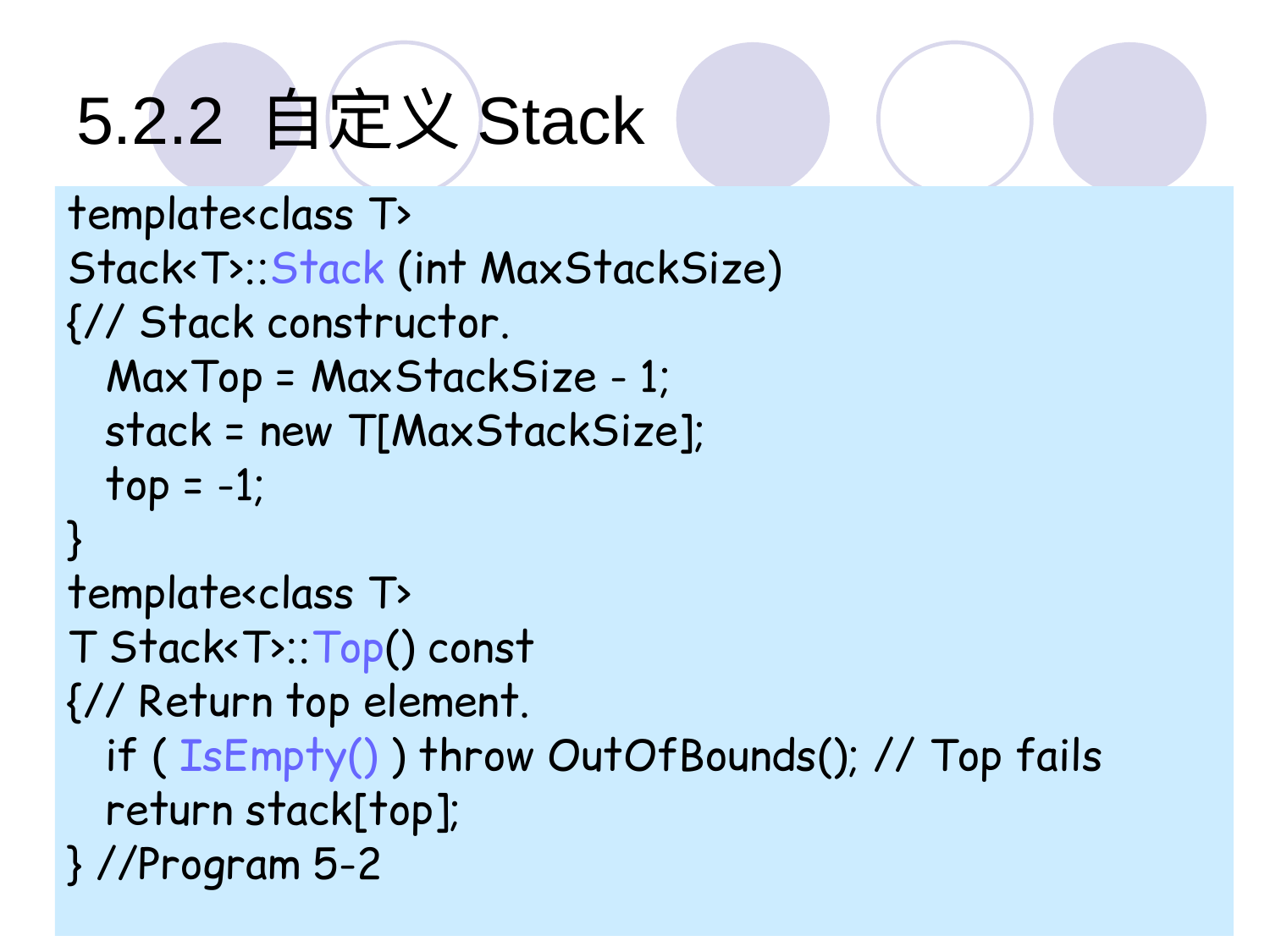

# 5.2.2 自定义Stack
template<class T>
Stack<T>::Stack (int MaxStackSize)
{// Stack constructor.
   MaxTop = MaxStackSize - 1;
   stack = new T[MaxStackSize];
   top = -1;
}
template<class T>
T Stack<T>::Top() const
{// Return top element.
   if ( IsEmpty() ) throw OutOfBounds(); // Top fails
   return stack[top];
} //Program 5-2

10